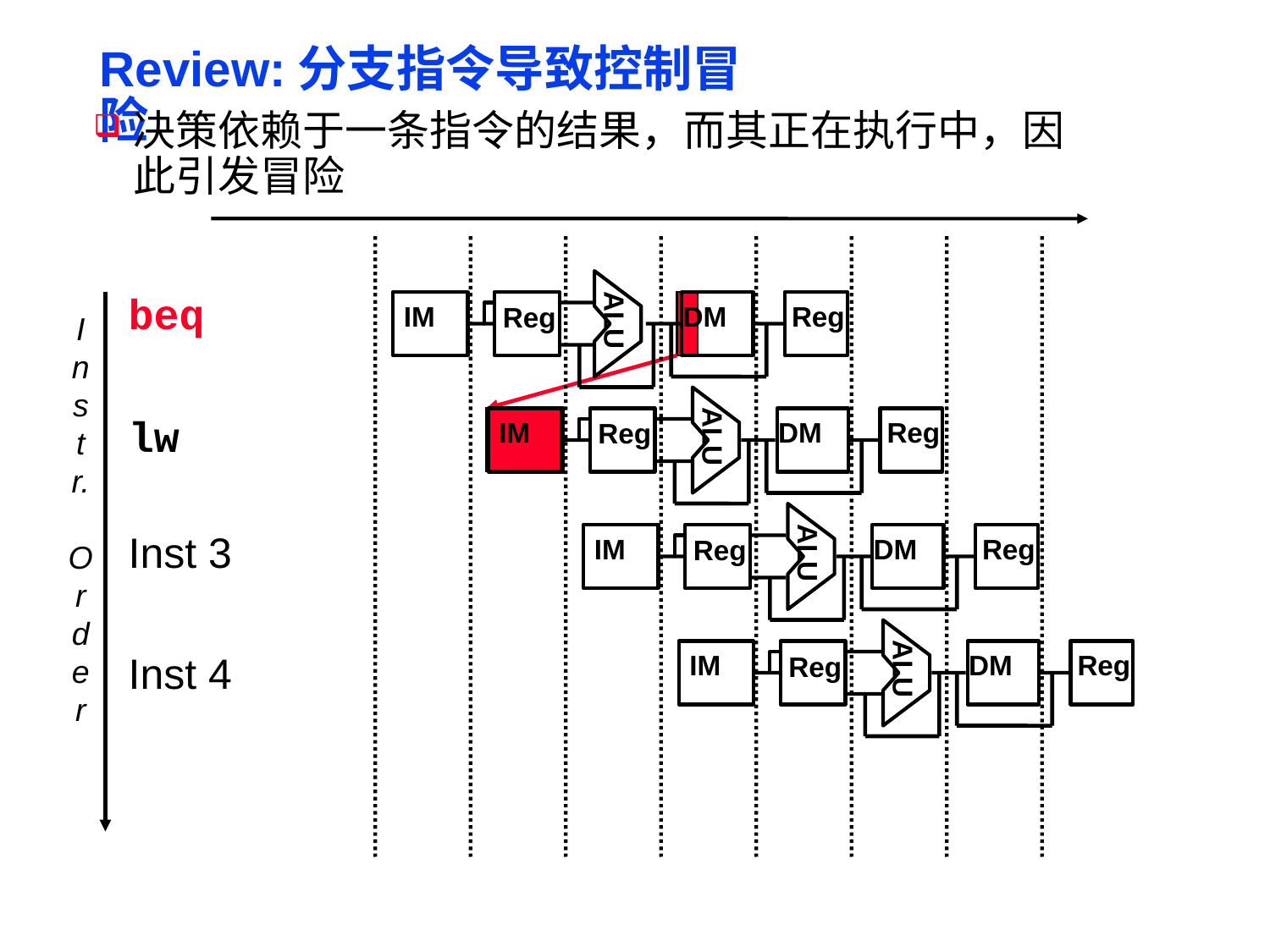

# Review:分支指令导致控制冒险
决策依赖于一条指令的结果，而其正在执行中，因此引发冒险

ALU
beq

IM

DM
Reg
Reg

I
n
s
t
r.

O
r
d
e
r

ALU

IM

DM
Reg
Reg

lw

ALU

IM

DM
Reg
Reg

Inst 3

ALU

IM

DM
Reg
Reg

Inst 4